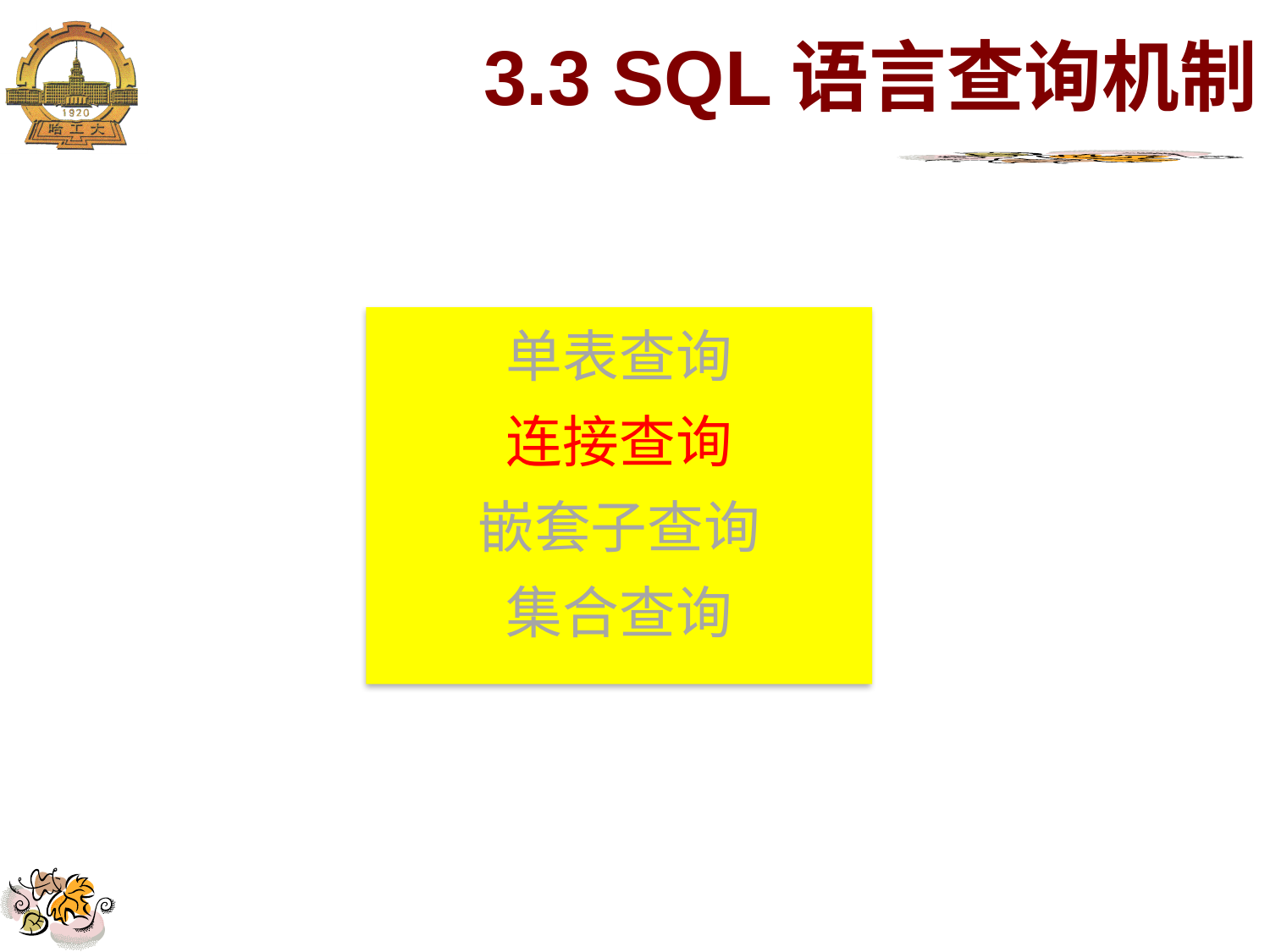

# 3.3 SQL语言查询机制
单表查询
连接查询
嵌套子查询
集合查询